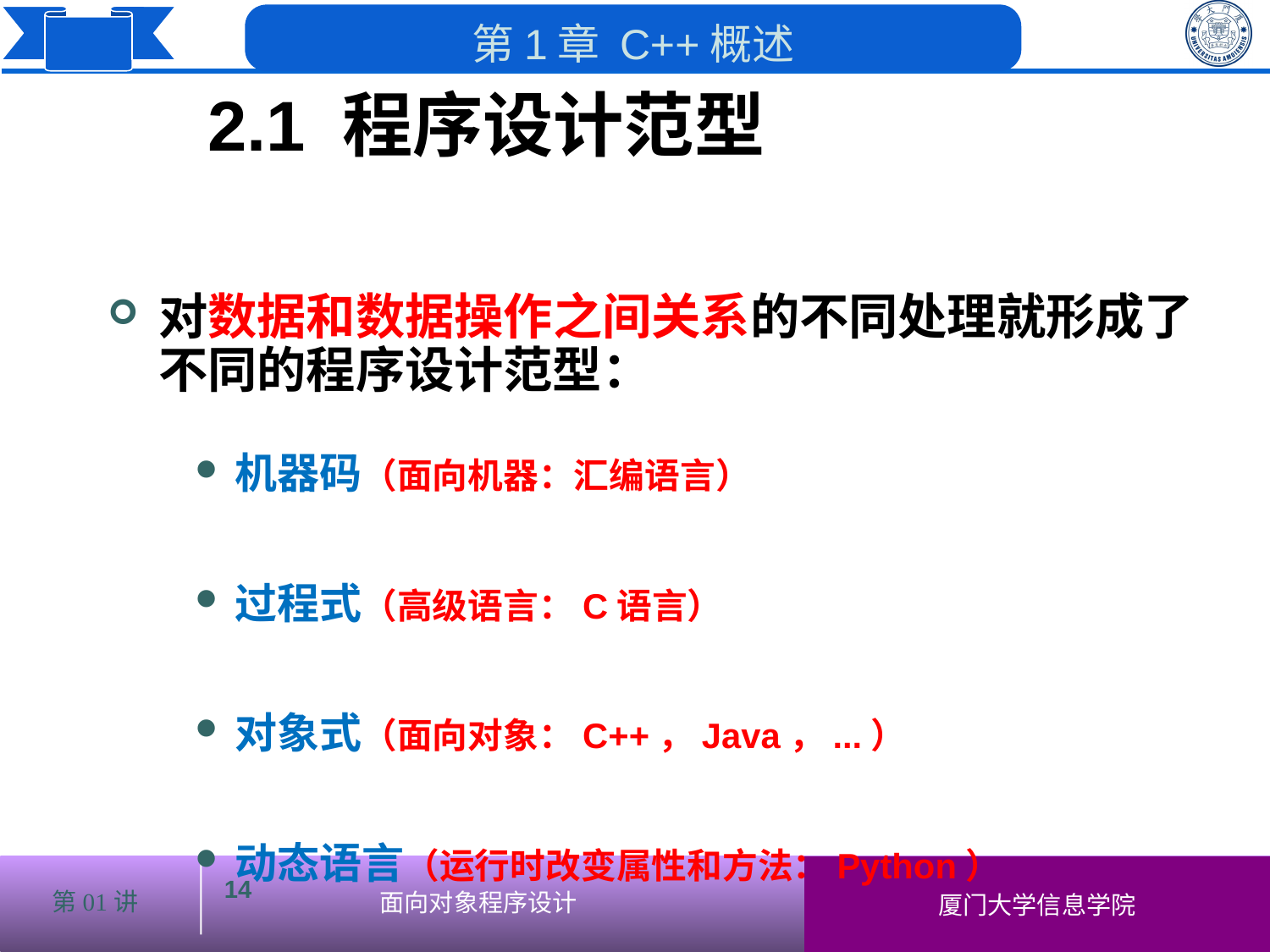

2.1 程序设计范型
对数据和数据操作之间关系的不同处理就形成了不同的程序设计范型：

机器码（面向机器：汇编语言）

过程式（高级语言：C语言）

对象式（面向对象：C++，Java，...）

动态语言（运行时改变属性和方法：Python）
14